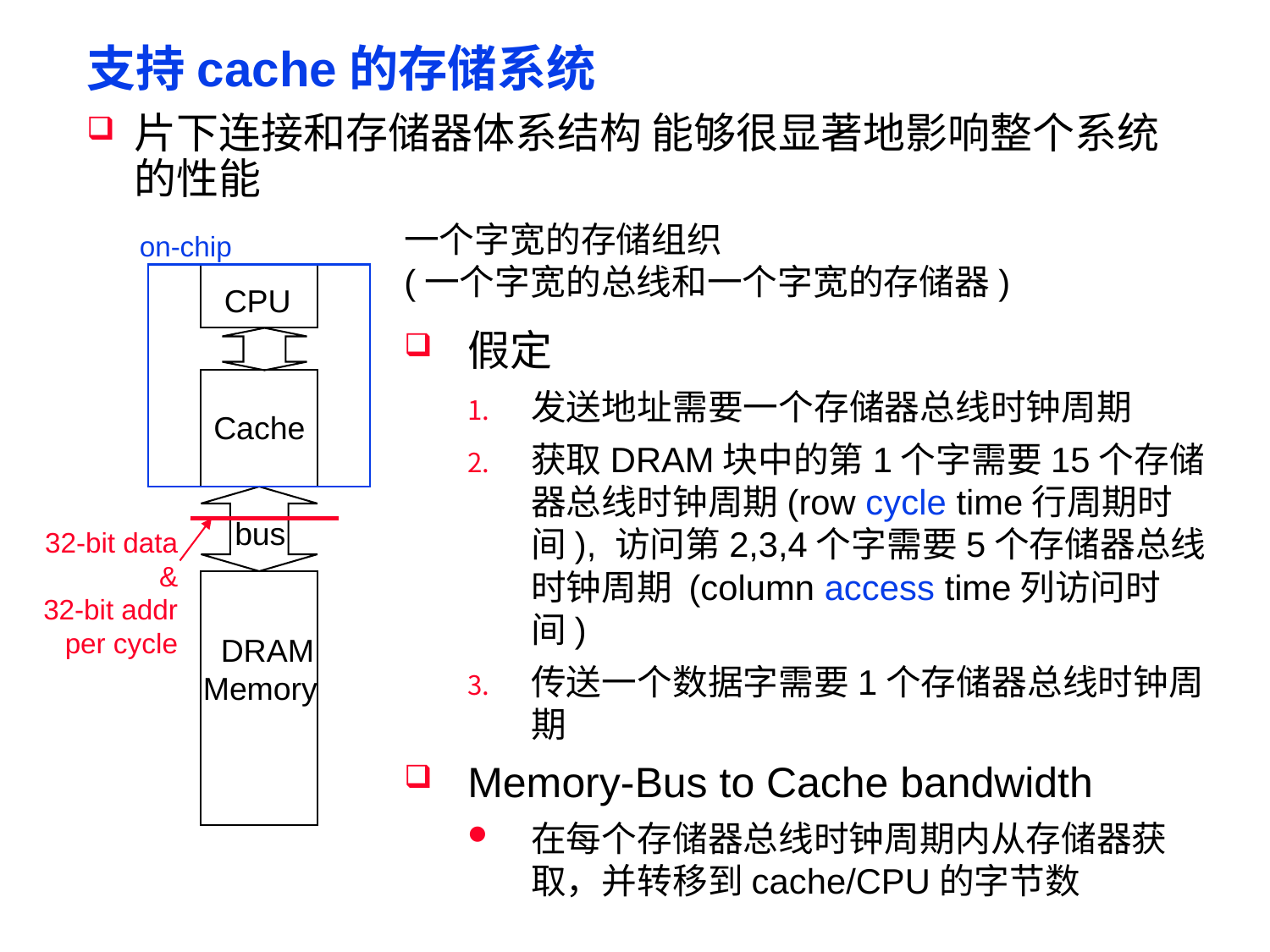

# 支持cache的存储系统

片下连接和存储器体系结构 能够很显著地影响整个系统的性能
一个字宽的存储组织
(一个字宽的总线和一个字宽的存储器)
on-chip

CPU
假定
发送地址需要一个存储器总线时钟周期
获取DRAM块中的第1个字需要15个存储器总线时钟周期(row cycle time行周期时间), 访问第2,3,4个字需要5个存储器总线时钟周期 (column access time列访问时间)
传送一个数据字需要1个存储器总线时钟周期
Memory-Bus to Cache bandwidth
在每个存储器总线时钟周期内从存储器获取，并转移到cache/CPU的字节数

Cache

bus
32-bit data
&
32-bit addr
per cycle

  DRAM
Memory